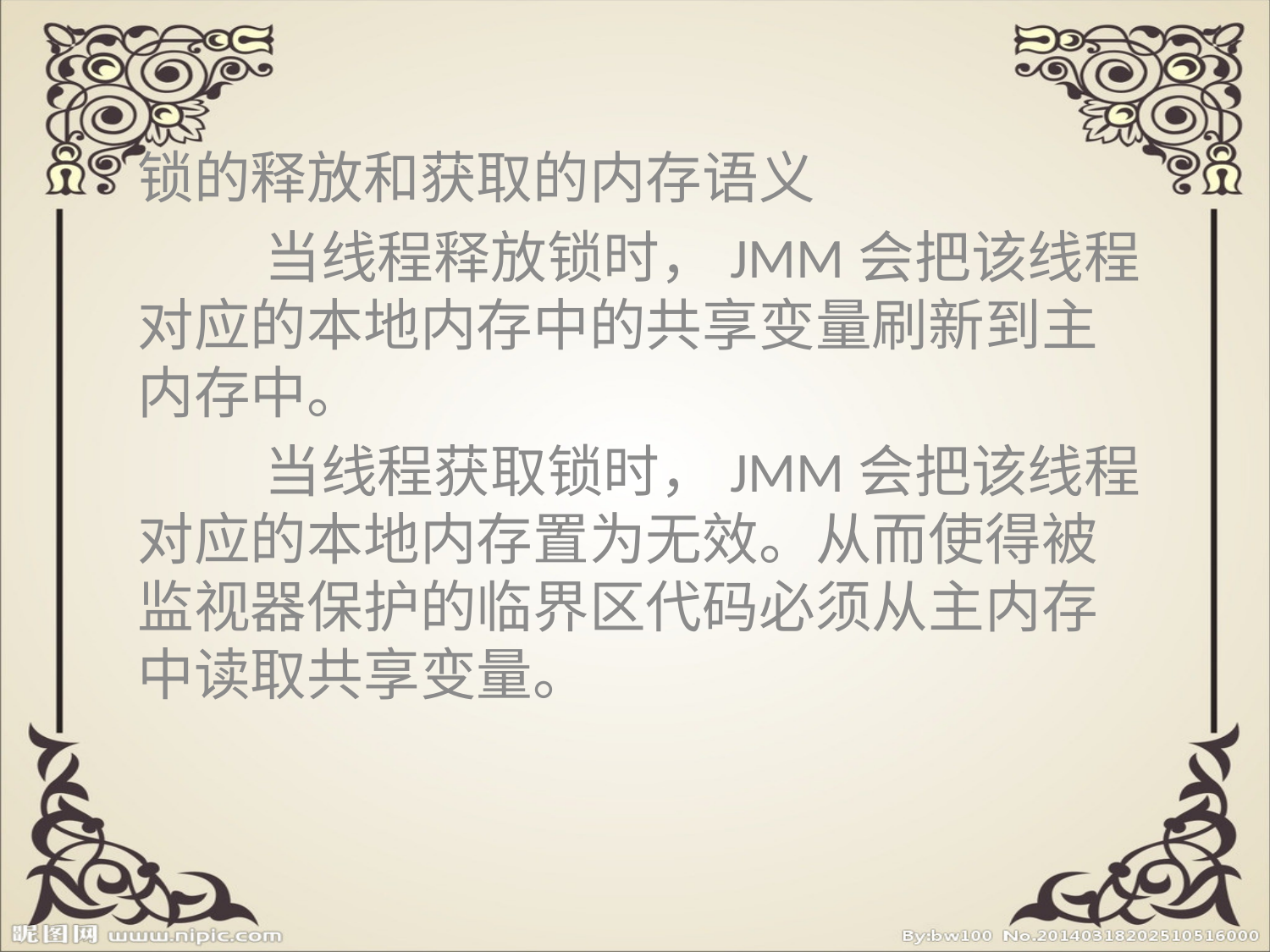

锁的释放和获取的内存语义
	当线程释放锁时，JMM会把该线程对应的本地内存中的共享变量刷新到主内存中。
	当线程获取锁时，JMM会把该线程对应的本地内存置为无效。从而使得被监视器保护的临界区代码必须从主内存中读取共享变量。